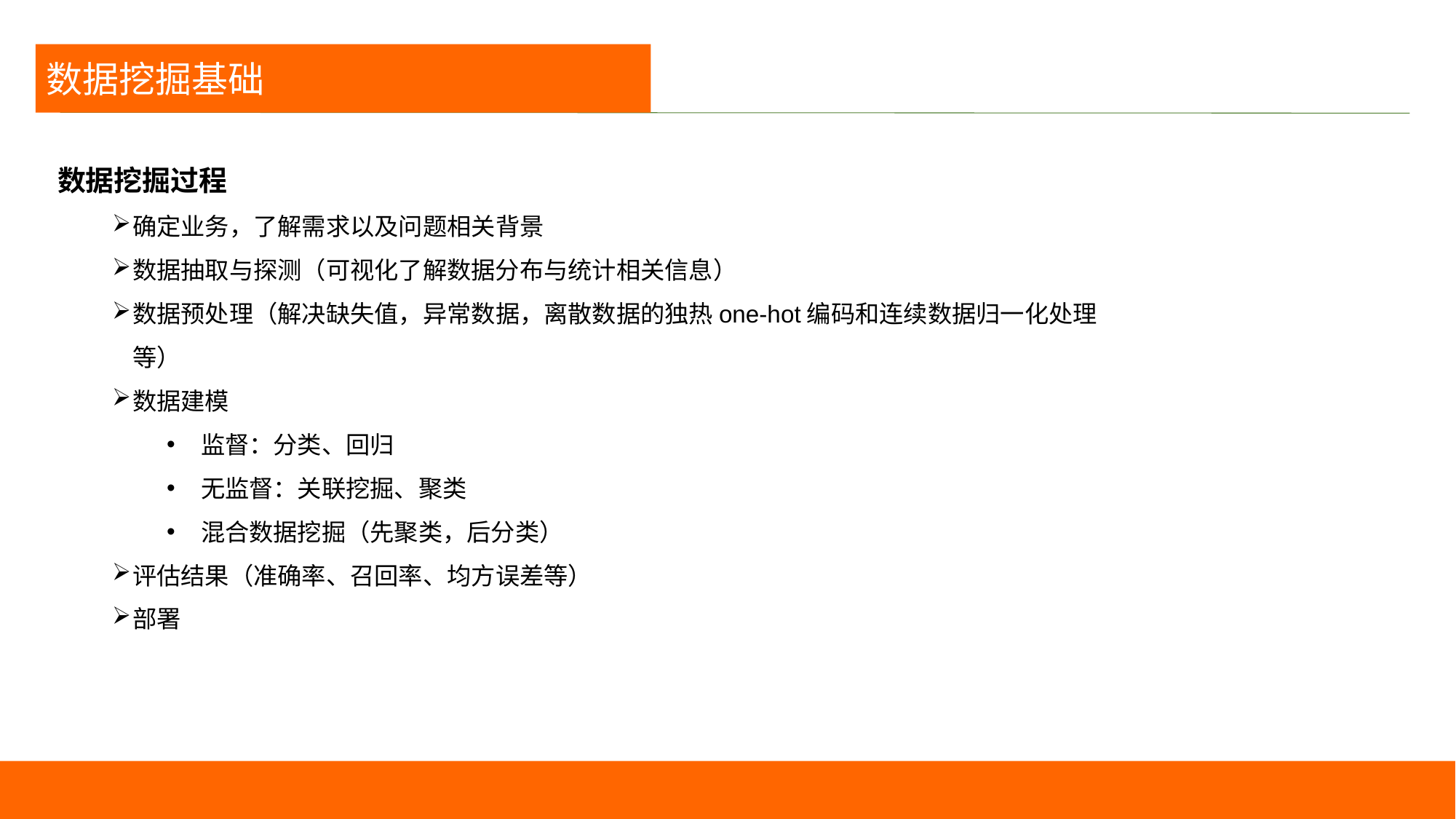

数据挖掘基础
数据挖掘过程
确定业务，了解需求以及问题相关背景
数据抽取与探测（可视化了解数据分布与统计相关信息）
数据预处理（解决缺失值，异常数据，离散数据的独热one-hot编码和连续数据归一化处理等）
数据建模
监督：分类、回归
无监督：关联挖掘、聚类
混合数据挖掘（先聚类，后分类）
评估结果（准确率、召回率、均方误差等）
部署

73